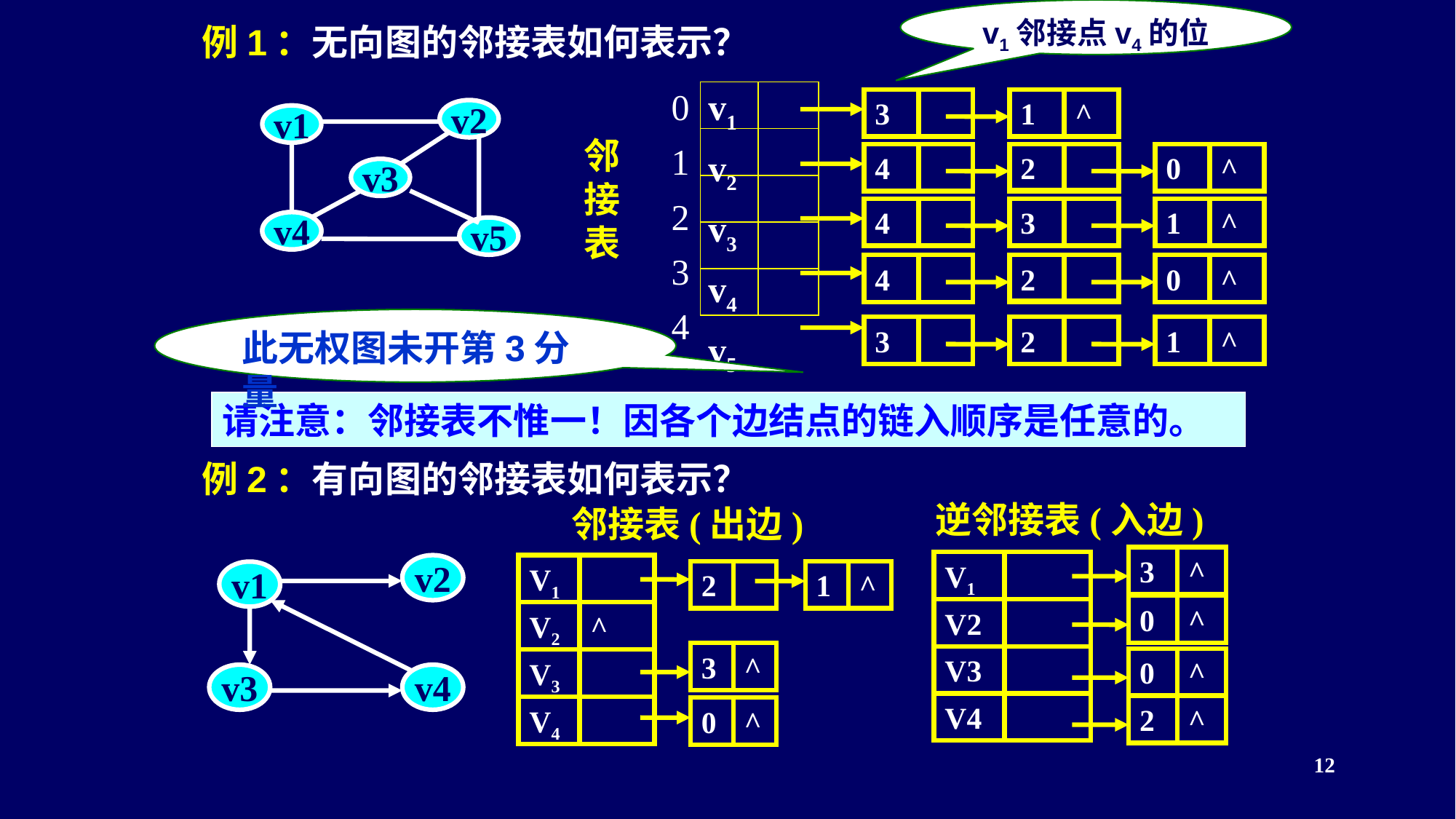

v1邻接点v4的位置
# 例1：无向图的邻接表如何表示？
|  |  |
| --- | --- |
|  |  |
|  |  |
|  |  |
|  |  |
| 0 |
| --- |
| 1 |
| 2 |
| 3 |
| 4 |
| v1 |
| --- |
| v2 |
| v3 |
| v4 |
| v5 |

3

1
^

v2
v1

v3

v4
v4
v5

邻接表

4

2

0
^

4

3

1
^

4

2

0
^

此无权图未开第3分量

3

2

1
^

请注意：邻接表不惟一！因各个边结点的链入顺序是任意的。
例2：有向图的邻接表如何表示？
逆邻接表(入边)
邻接表(出边)

3
^

0
^

0
^

2
^

V1

V2

V3

V4

V1

2

1
^

V2
^

3
^

V3

V4

0
^

v2
v1

v3
v4

12